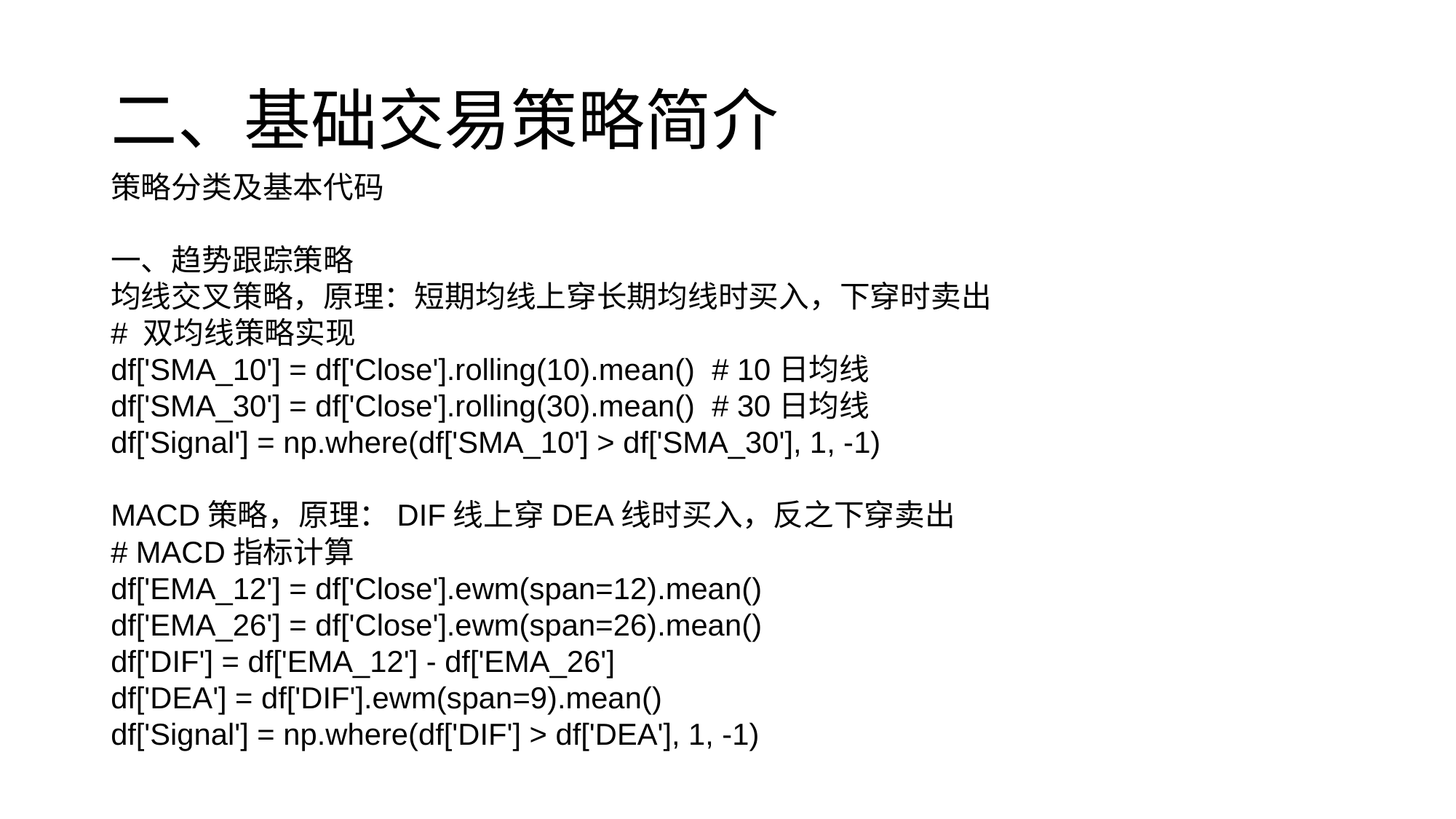

# 二、基础交易策略简介
策略分类及基本代码

一、趋势跟踪策略
均线交叉策略‌，原理：短期均线上穿长期均线时买入，下穿时卖出
# 双均线策略实现
df['SMA_10'] = df['Close'].rolling(10).mean()  # 10日均线
df['SMA_30'] = df['Close'].rolling(30).mean()  # 30日均线
df['Signal'] = np.where(df['SMA_10'] > df['SMA_30'], 1, -1)

MACD策略‌，原理：DIF线上穿DEA线时买入，反之下穿卖出
# MACD指标计算
df['EMA_12'] = df['Close'].ewm(span=12).mean()
df['EMA_26'] = df['Close'].ewm(span=26).mean()
df['DIF'] = df['EMA_12'] - df['EMA_26']
df['DEA'] = df['DIF'].ewm(span=9).mean()
df['Signal'] = np.where(df['DIF'] > df['DEA'], 1, -1)